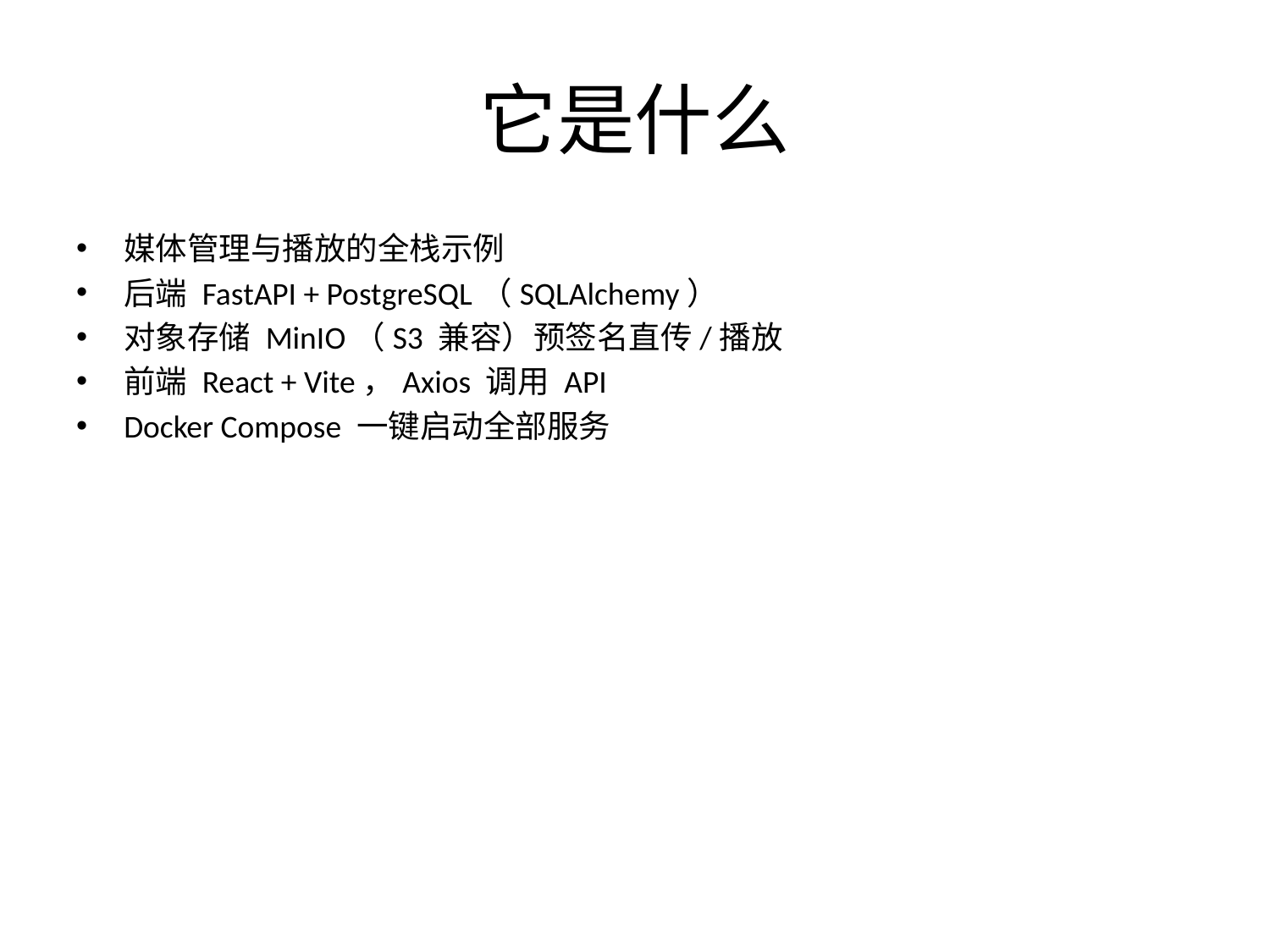

# 它是什么
媒体管理与播放的全栈示例
后端 FastAPI + PostgreSQL（SQLAlchemy）
对象存储 MinIO（S3 兼容）预签名直传/播放
前端 React + Vite，Axios 调用 API
Docker Compose 一键启动全部服务